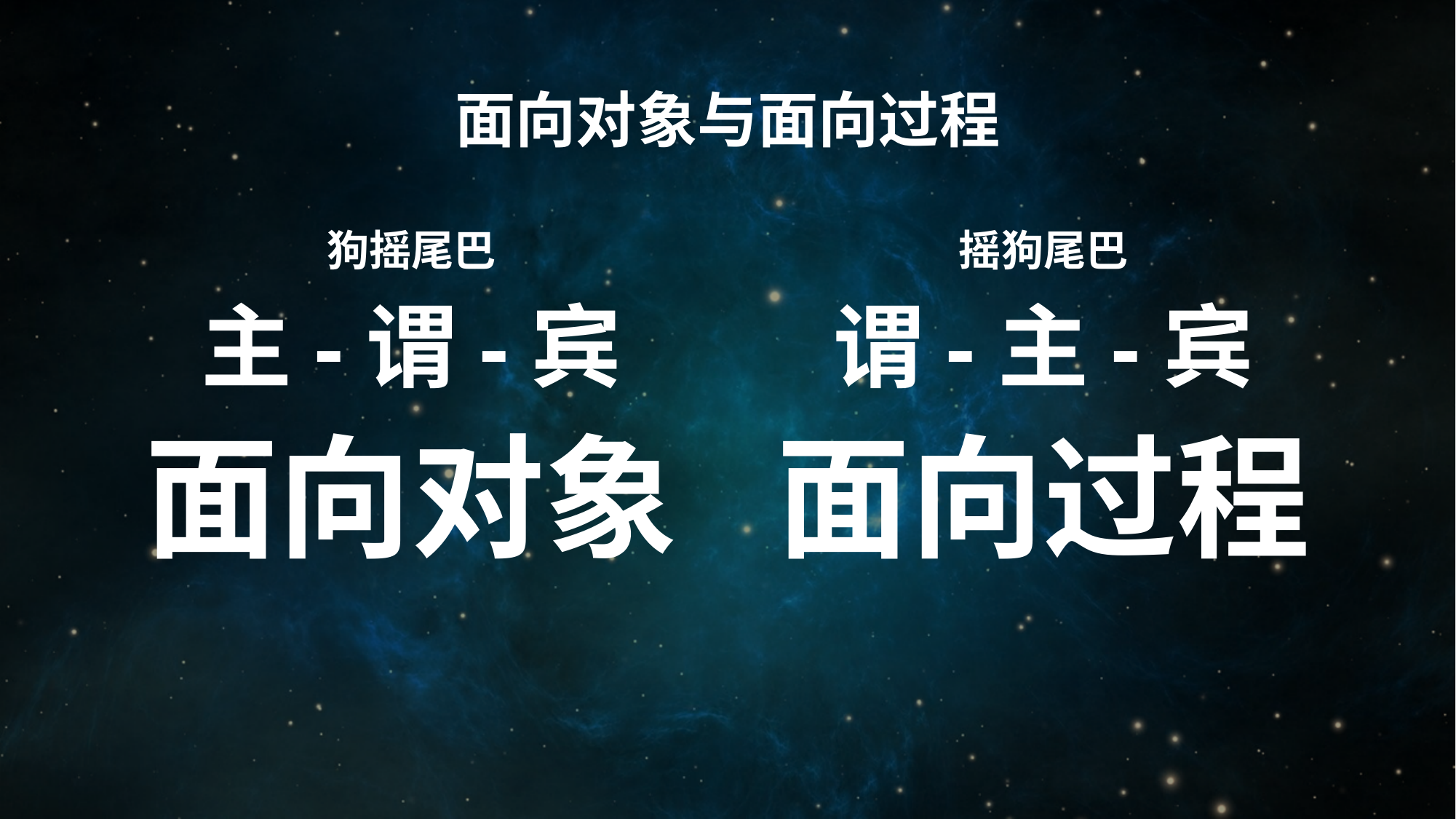

# 面向对象与面向过程
狗摇尾巴
主-谓-宾
面向对象
摇狗尾巴
谓-主-宾
面向过程